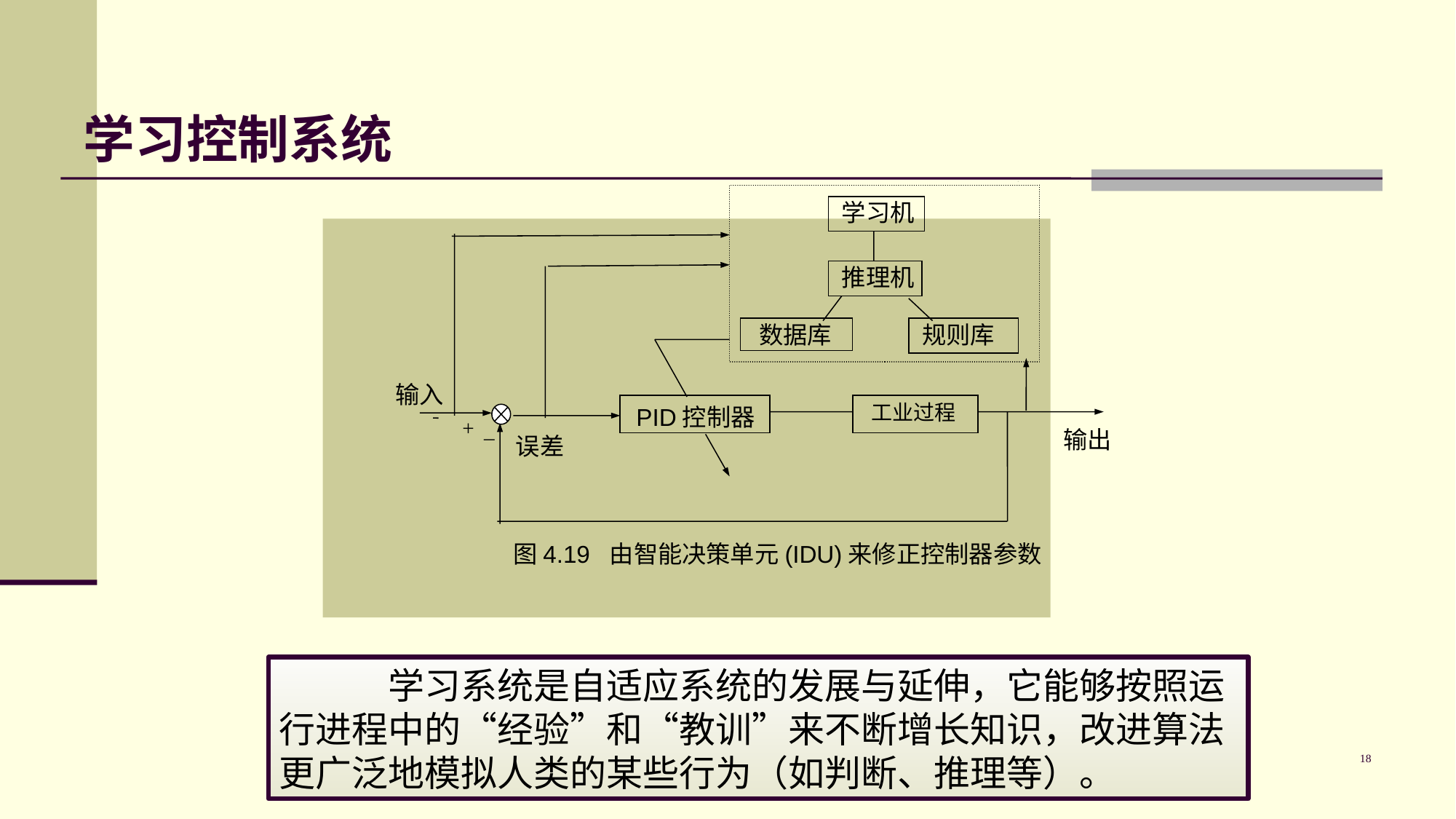

# 学习控制系统

学习机

推理机

数据库
规则库

输入

工业过程
PID控制器

+

_

输出
误差

图4.19  由智能决策单元(IDU)来修正控制器参数
	学习系统是自适应系统的发展与延伸，它能够按照运行进程中的“经验”和“教训”来不断增长知识，改进算法更广泛地模拟人类的某些行为（如判断、推理等）。
18